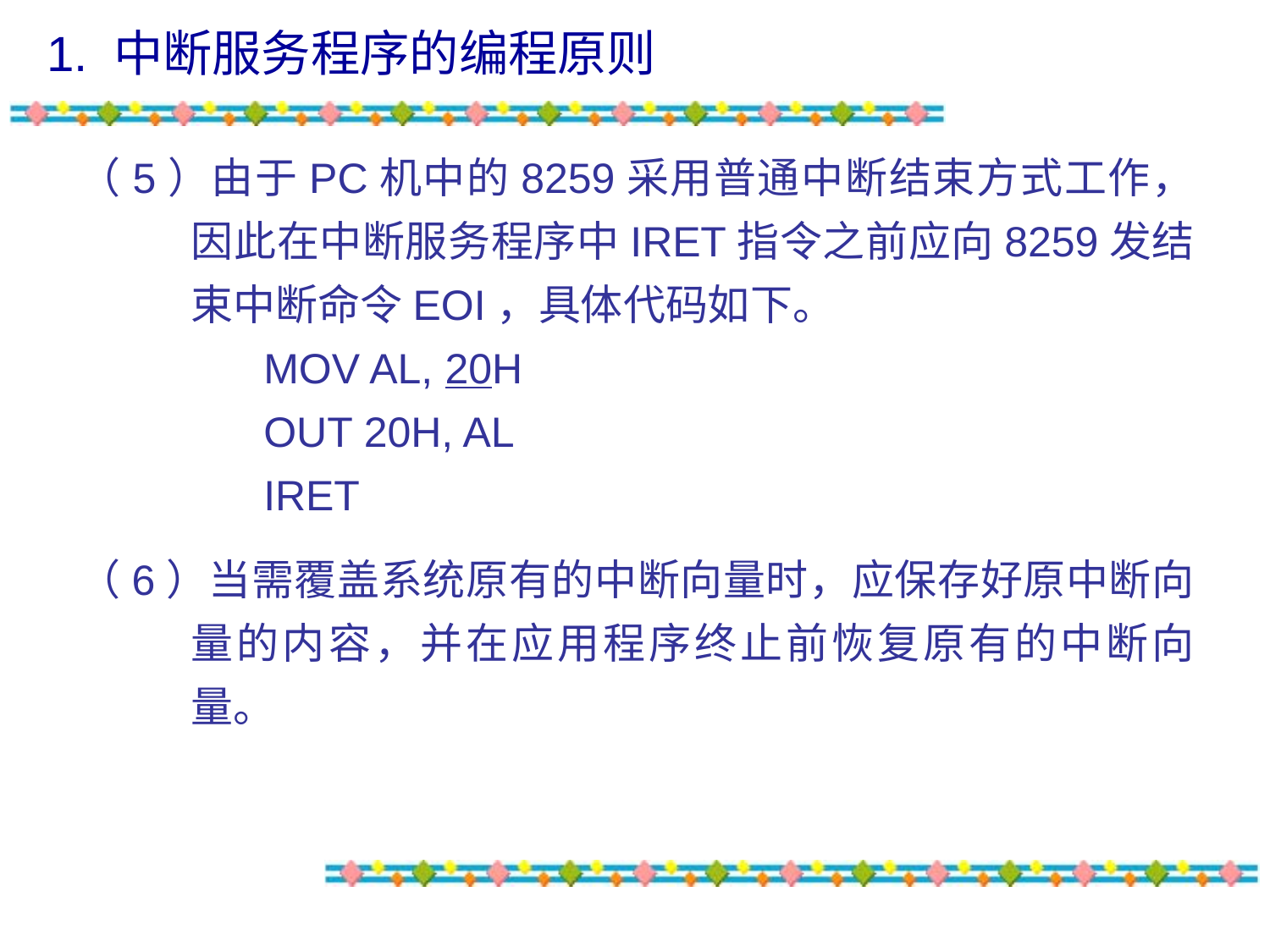

1. 中断服务程序的编程原则
（5）由于PC机中的8259采用普通中断结束方式工作，因此在中断服务程序中IRET指令之前应向8259发结束中断命令EOI，具体代码如下。
      MOV AL, 20H
      OUT 20H, AL
      IRET
（6）当需覆盖系统原有的中断向量时，应保存好原中断向量的内容，并在应用程序终止前恢复原有的中断向量。